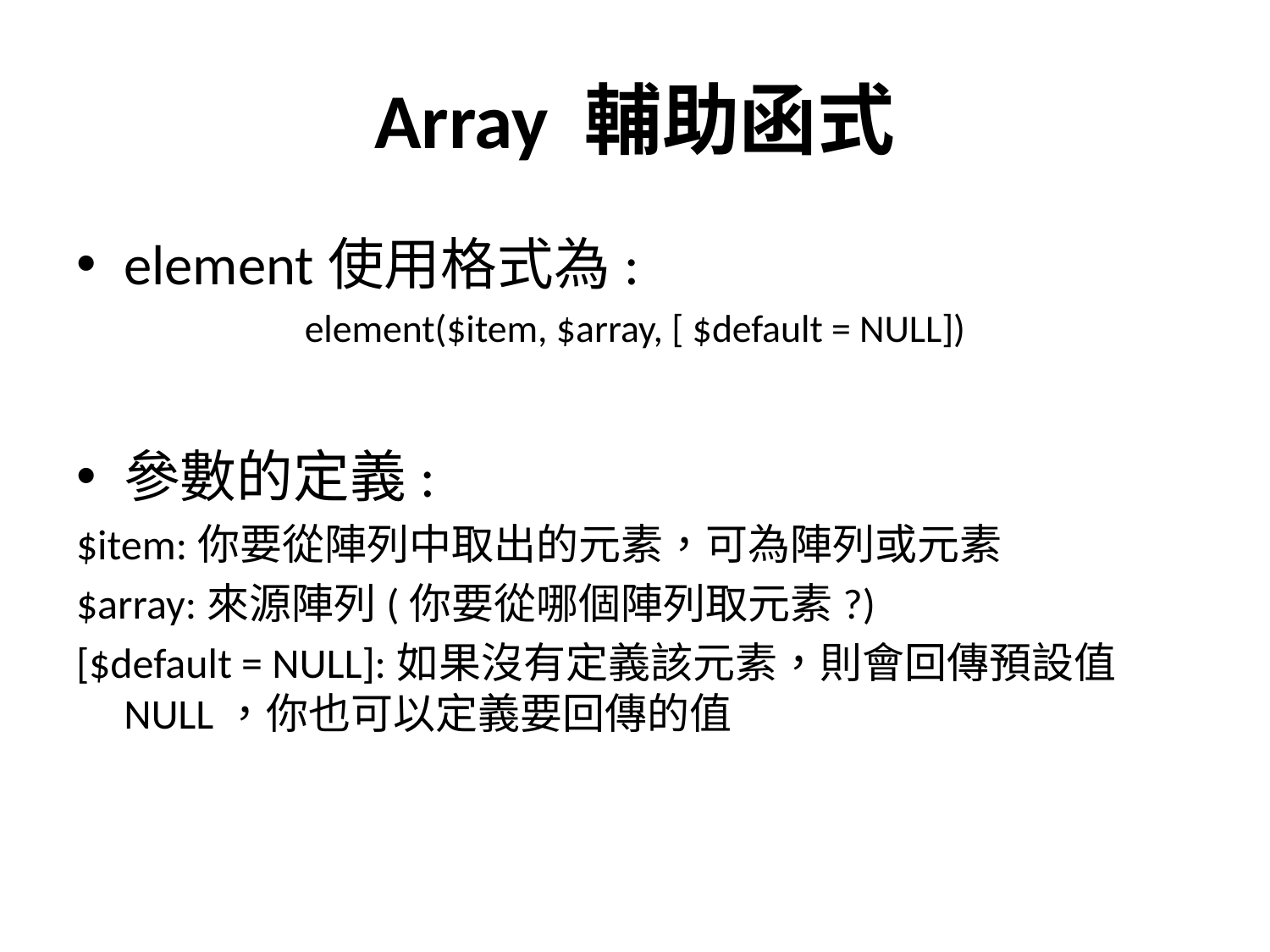

# Array 輔助函式
element使用格式為:
element($item, $array, [ $default = NULL])

參數的定義:
$item:你要從陣列中取出的元素，可為陣列或元素
$array:來源陣列(你要從哪個陣列取元素?)
[$default = NULL]:如果沒有定義該元素，則會回傳預設值NULL，你也可以定義要回傳的值